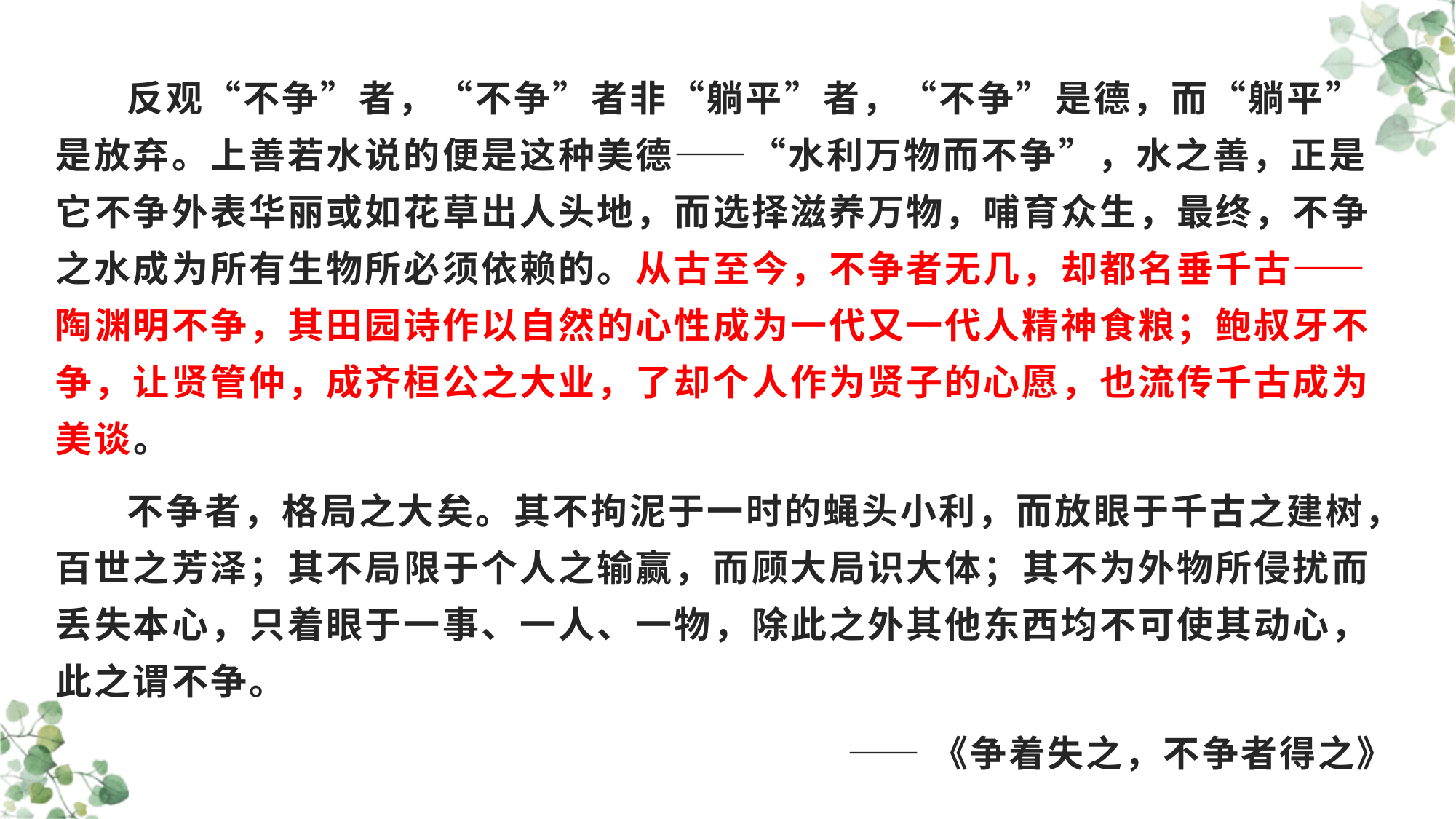

反观“不争”者，“不争”者非“躺平”者，“不争”是德，而“躺平”是放弃。上善若水说的便是这种美德——“水利万物而不争”，水之善，正是它不争外表华丽或如花草出人头地，而选择滋养万物，哺育众生，最终，不争之水成为所有生物所必须依赖的。从古至今，不争者无几，却都名垂千古——陶渊明不争，其田园诗作以自然的心性成为一代又一代人精神食粮；鲍叔牙不争，让贤管仲，成齐桓公之大业，了却个人作为贤子的心愿，也流传千古成为美谈。
      不争者，格局之大矣。其不拘泥于一时的蝇头小利，而放眼于千古之建树，百世之芳泽；其不局限于个人之输赢，而顾大局识大体；其不为外物所侵扰而丢失本心，只着眼于一事、一人、一物，除此之外其他东西均不可使其动心，此之谓不争。
   ——《争着失之，不争者得之》